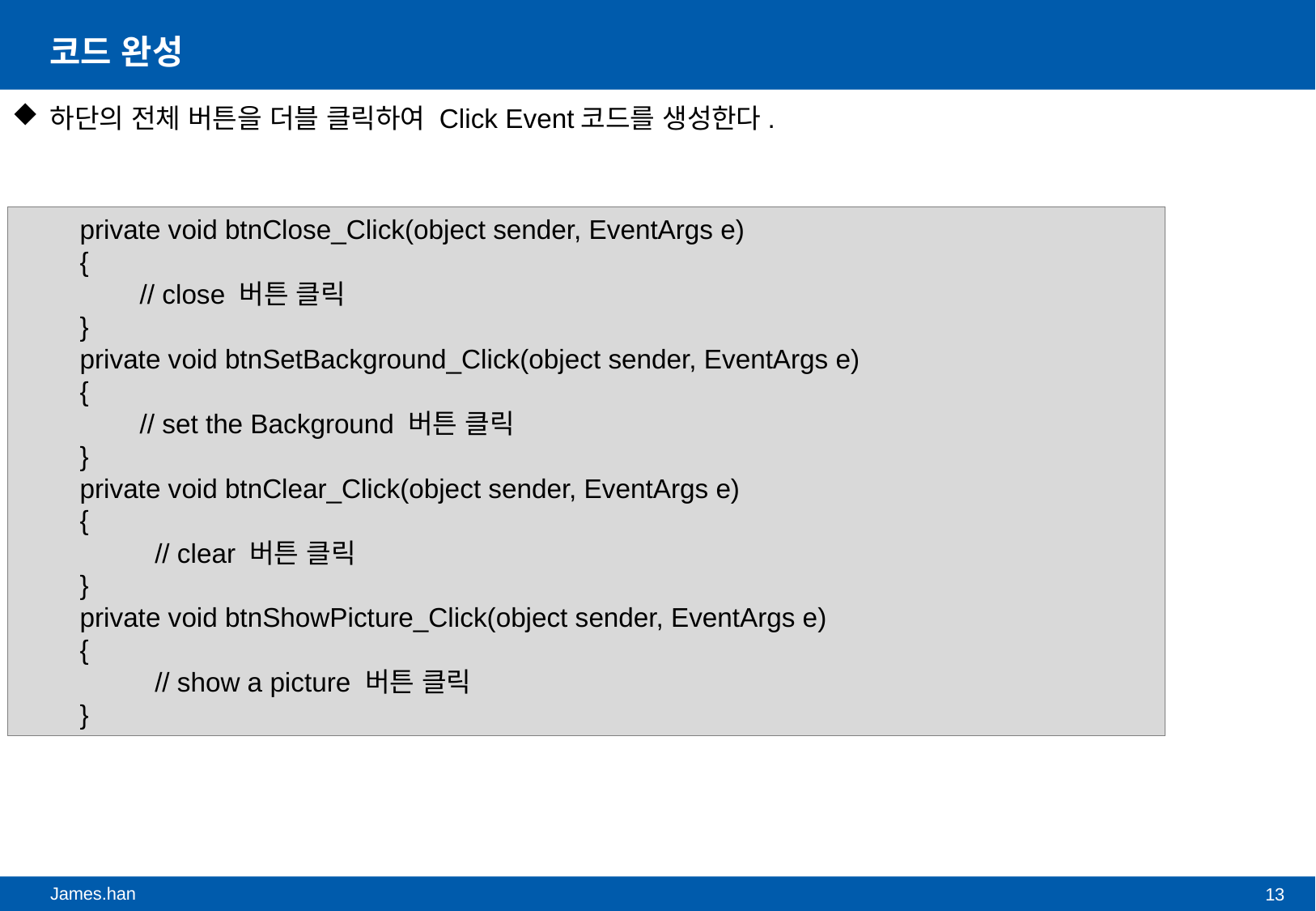

# 코드 완성
하단의 전체 버튼을 더블 클릭하여 Click Event코드를 생성한다.
        private void btnClose_Click(object sender, EventArgs e)
        {
                // close 버튼 클릭
        }
        private void btnSetBackground_Click(object sender, EventArgs e)
        {
                // set the Background 버튼 클릭
        }
        private void btnClear_Click(object sender, EventArgs e)
        {
                  // clear 버튼 클릭
        }
        private void btnShowPicture_Click(object sender, EventArgs e)
        {
                  // show a picture 버튼 클릭
        }
13